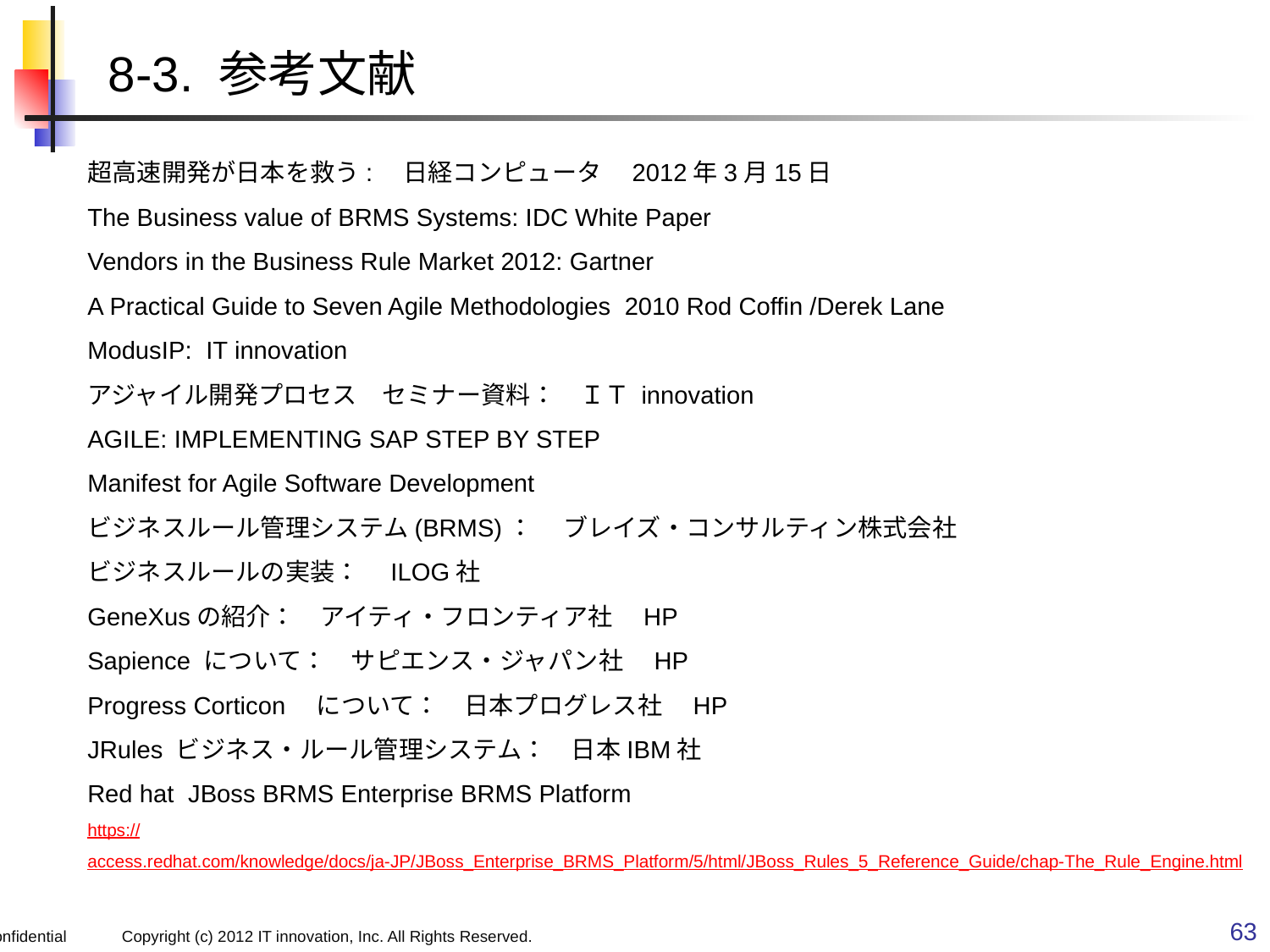

8-3. 参考文献
超高速開発が日本を救う:　日経コンピュータ　2012年3月15日
The Business value of BRMS Systems: IDC White Paper
Vendors in the Business Rule Market 2012: Gartner
A Practical Guide to Seven Agile Methodologies  2010 Rod Coffin /Derek Lane
ModusIP:  IT innovation
アジャイル開発プロセス　セミナー資料：　ＩＴ innovation
AGILE: IMPLEMENTING SAP STEP BY STEP
Manifest for Agile Software Development
ビジネスルール管理システム(BRMS)：　 ブレイズ・コンサルティン株式会社
ビジネスルールの実装：　ILOG社
GeneXusの紹介：　アイティ・フロンティア社　HP
Sapience について：　サピエンス・ジャパン社　HP
Progress Corticon　について：　日本プログレス社　HP
JRules ビジネス・ルール管理システム：　日本IBM社
Red hat  JBoss BRMS Enterprise BRMS Platform
https://access.redhat.com/knowledge/docs/ja-JP/JBoss_Enterprise_BRMS_Platform/5/html/JBoss_Rules_5_Reference_Guide/chap-The_Rule_Engine.html